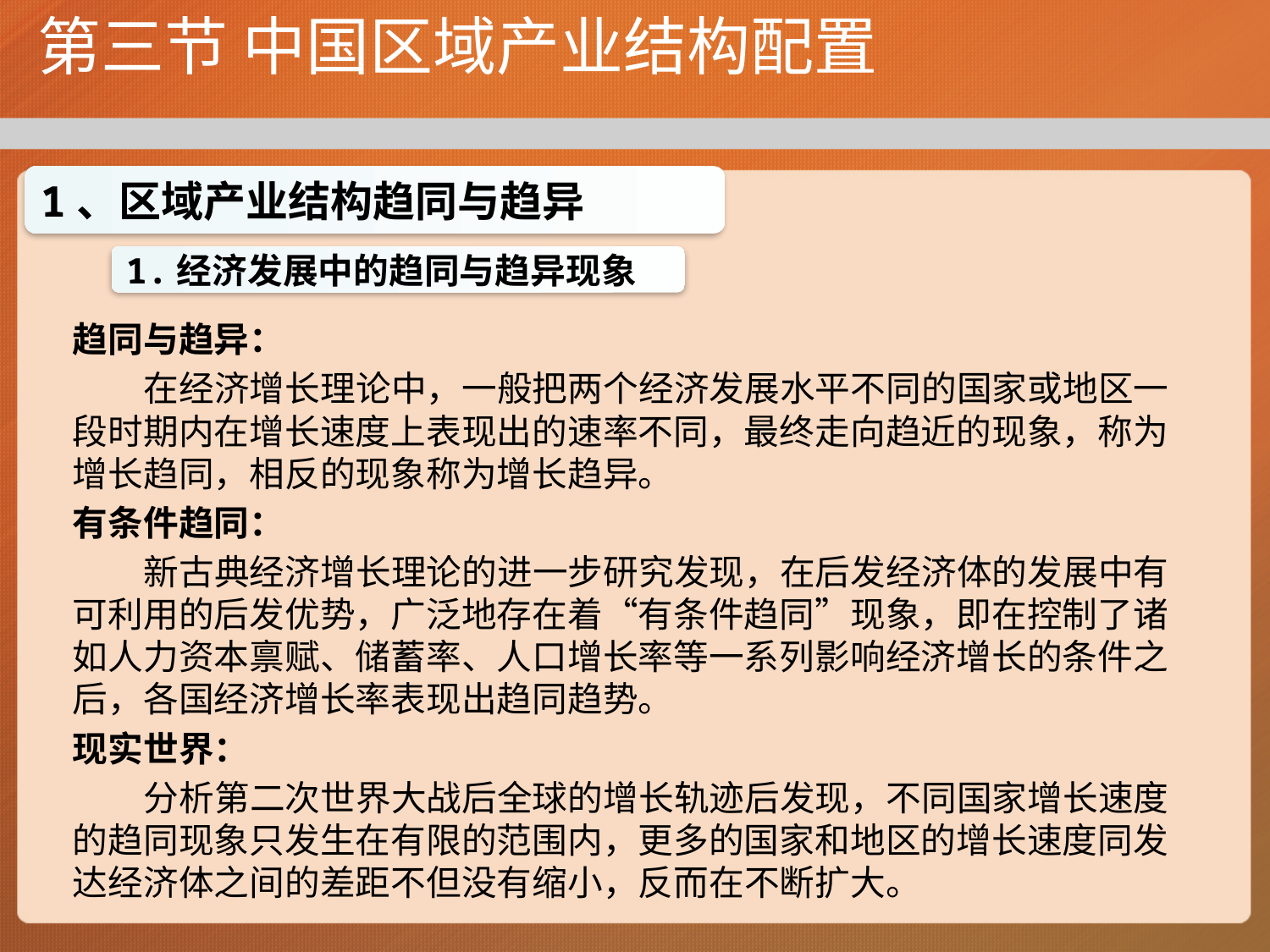

# 第三节 中国区域产业结构配置
1、区域产业结构趋同与趋异

趋同与趋异：
        在经济增长理论中，一般把两个经济发展水平不同的国家或地区一段时期内在增长速度上表现出的速率不同，最终走向趋近的现象，称为增长趋同，相反的现象称为增长趋异。
有条件趋同：
        新古典经济增长理论的进一步研究发现，在后发经济体的发展中有可利用的后发优势，广泛地存在着“有条件趋同”现象，即在控制了诸如人力资本禀赋、储蓄率、人口增长率等一系列影响经济增长的条件之后，各国经济增长率表现出趋同趋势。
现实世界：
        分析第二次世界大战后全球的增长轨迹后发现，不同国家增长速度的趋同现象只发生在有限的范围内，更多的国家和地区的增长速度同发达经济体之间的差距不但没有缩小，反而在不断扩大。
1.经济发展中的趋同与趋异现象